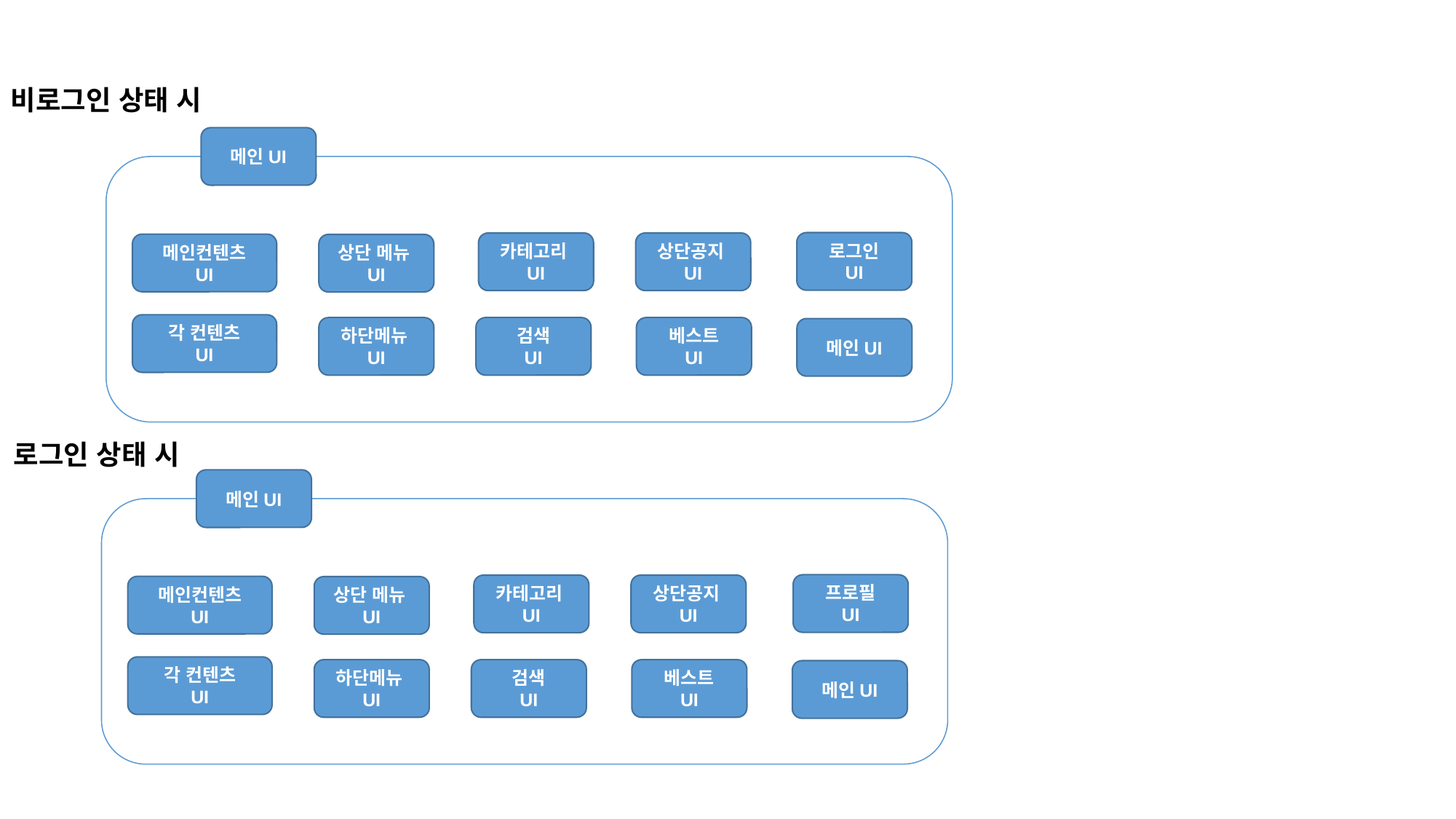

비로그인 상태 시
메인UI

카테고리UI
상단공지UI
메인컨텐츠
UI
상단 메뉴UI
각 컨텐츠
UI
하단메뉴UI
검색
UI
베스트
UI
로그인
UI
메인UI
로그인 상태 시
메인UI

카테고리UI
상단공지UI
메인컨텐츠
UI
상단 메뉴UI
각 컨텐츠
UI
하단메뉴UI
검색
UI
베스트
UI
프로필
UI
메인UI